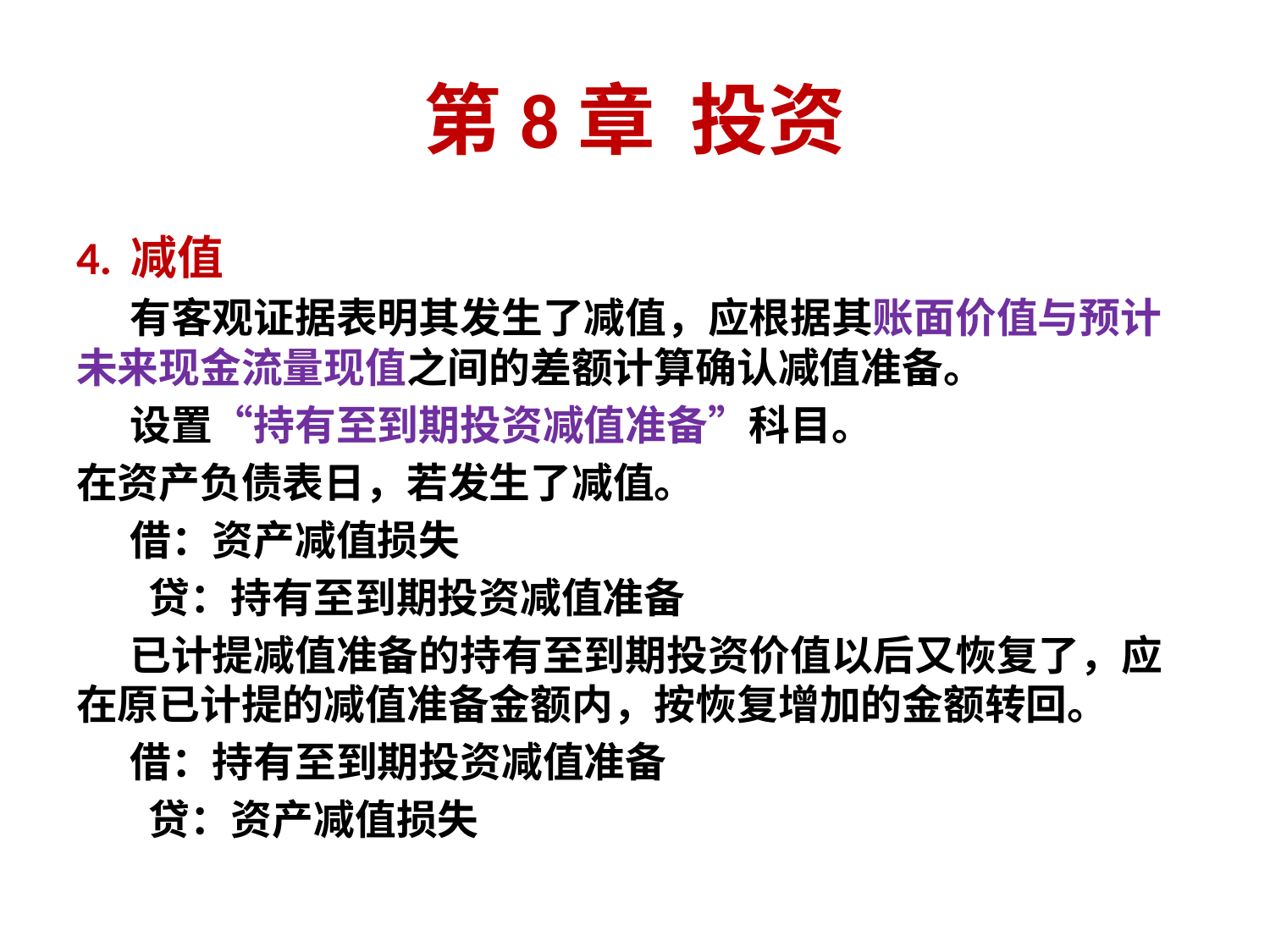

# 第8章  投资
4. 减值
     有客观证据表明其发生了减值，应根据其账面价值与预计未来现金流量现值之间的差额计算确认减值准备。
     设置“持有至到期投资减值准备”科目。
在资产负债表日，若发生了减值。
     借：资产减值损失
       贷：持有至到期投资减值准备
     已计提减值准备的持有至到期投资价值以后又恢复了，应在原已计提的减值准备金额内，按恢复增加的金额转回。
     借：持有至到期投资减值准备
       贷：资产减值损失